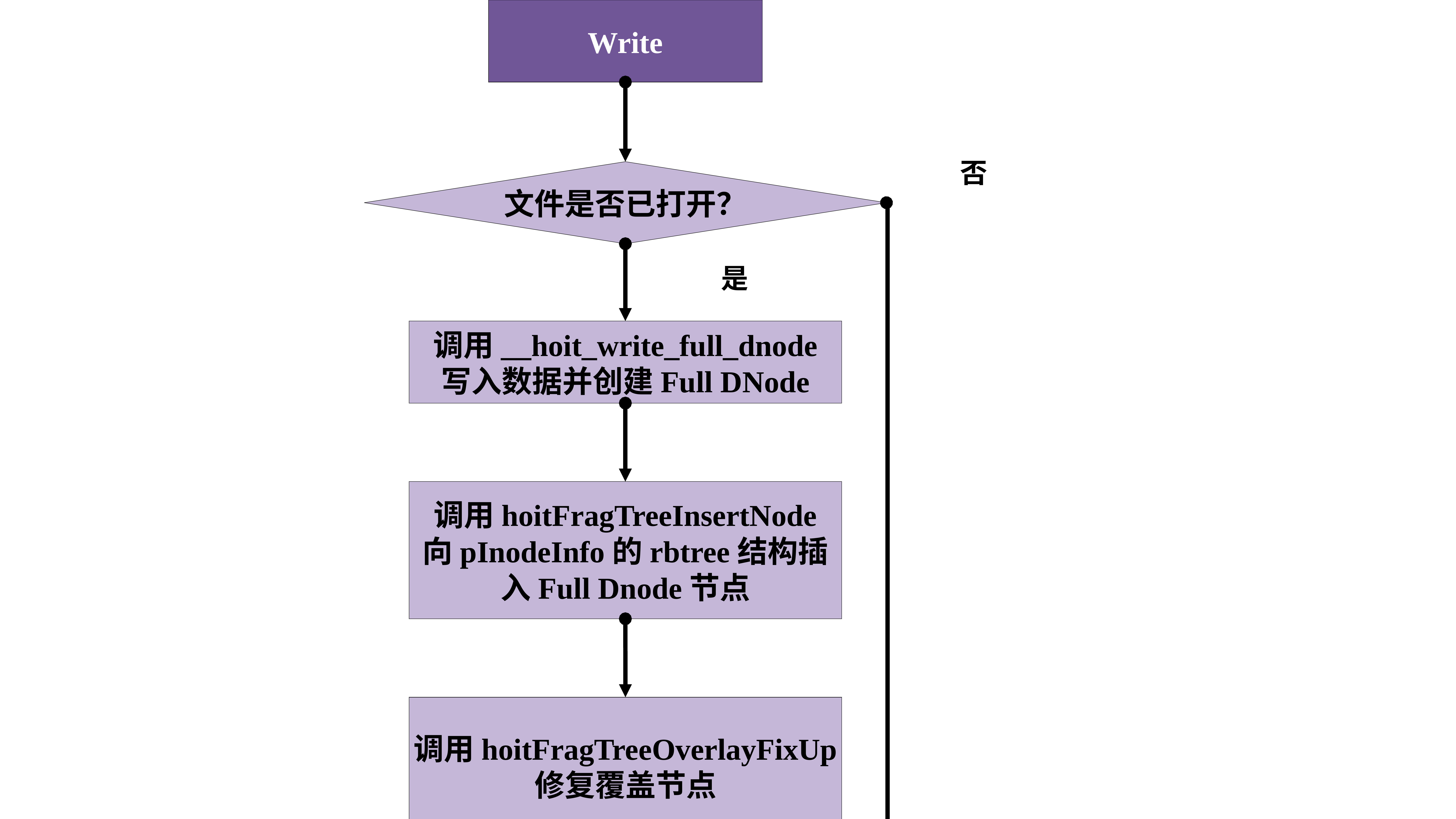

Write
否
文件是否已打开？
是
调用__hoit_write_full_dnode
写入数据并创建Full DNode
调用hoitFragTreeInsertNode
向pInodeInfo的rbtree结构插入Full Dnode节点
调用hoitFragTreeOverlayFixUp
修复覆盖节点
Write End